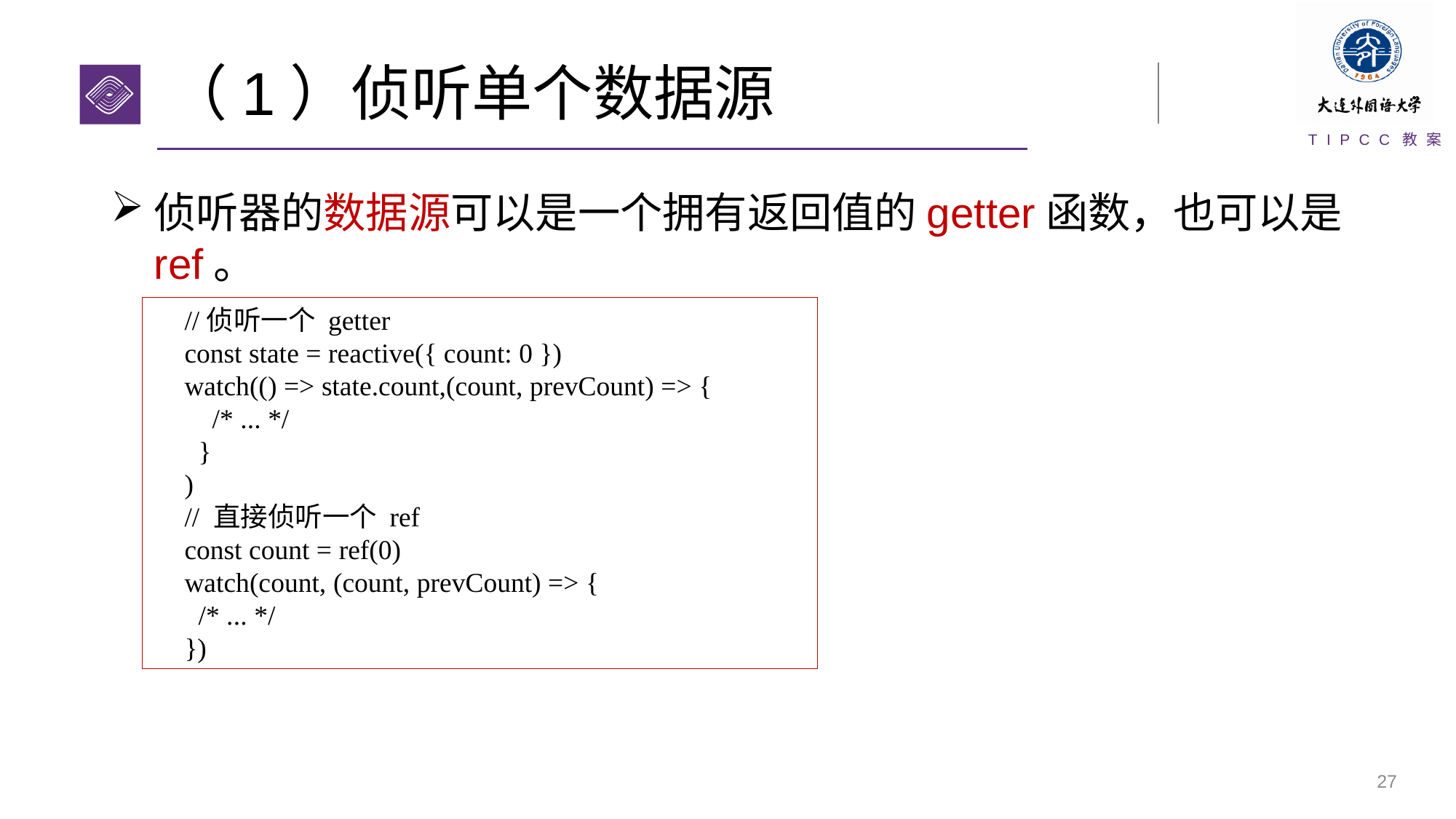

# （1）侦听单个数据源
侦听器的数据源可以是一个拥有返回值的getter函数，也可以是ref。
//侦听一个 getter
const state = reactive({ count: 0 })
watch(() => state.count,(count, prevCount) => {
    /* ... */
  }
)
// 直接侦听一个 ref
const count = ref(0)
watch(count, (count, prevCount) => {
  /* ... */
})
27